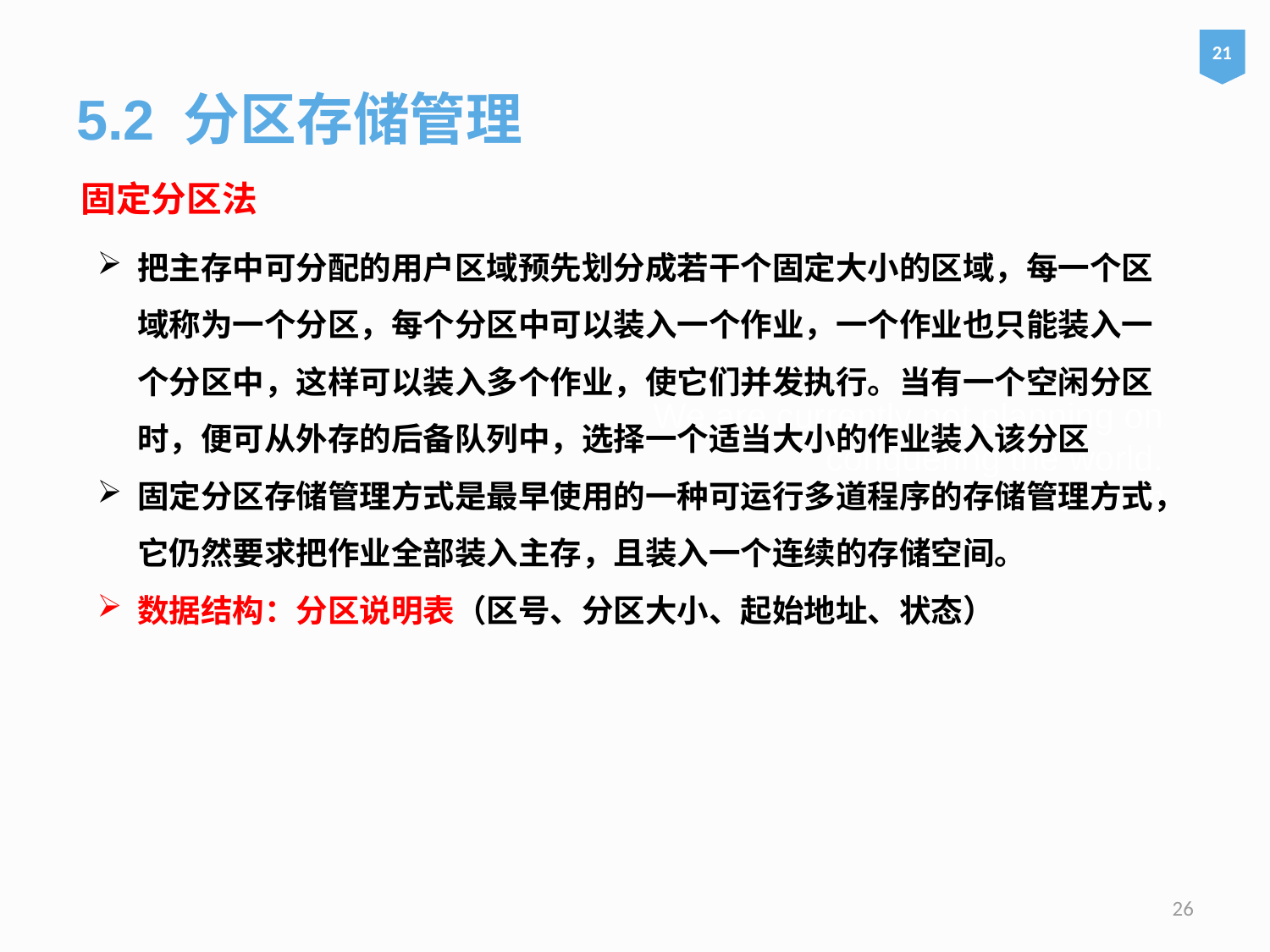

21
5.2 分区存储管理
固定分区法
把主存中可分配的用户区域预先划分成若干个固定大小的区域，每一个区域称为一个分区，每个分区中可以装入一个作业，一个作业也只能装入一个分区中，这样可以装入多个作业，使它们并发执行。当有一个空闲分区时，便可从外存的后备队列中，选择一个适当大小的作业装入该分区
固定分区存储管理方式是最早使用的一种可运行多道程序的存储管理方式，它仍然要求把作业全部装入主存，且装入一个连续的存储空间。
数据结构：分区说明表（区号、分区大小、起始地址、状态）

# We are currently not planning on conquering the world. – Sergey Brin
26